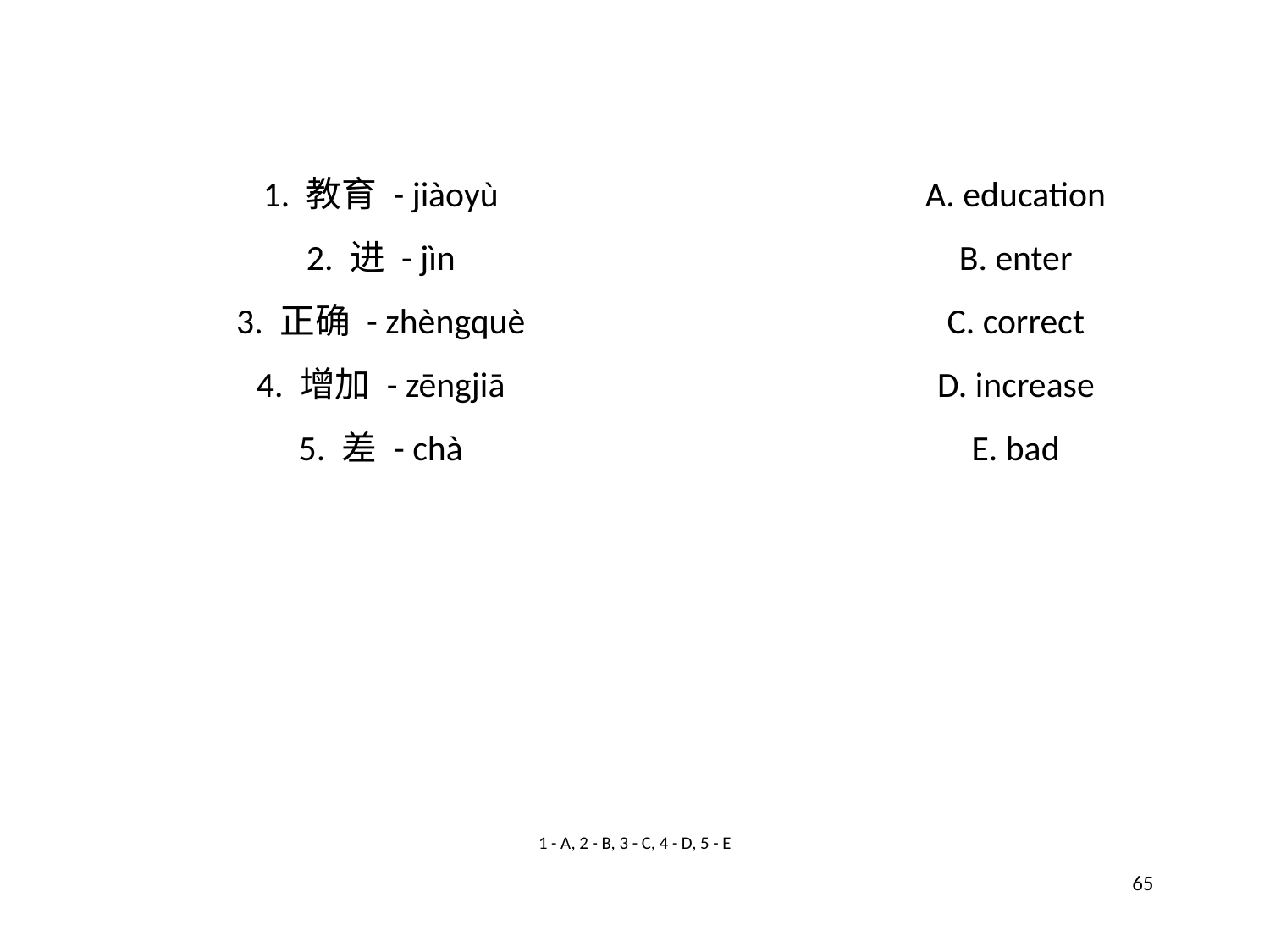

1. 教育 - jiàoyù

A. education

2. 进 - jìn

B. enter

3. 正确 - zhèngquè

C. correct

4. 增加 - zēngjiā

D. increase

5. 差 - chà

E. bad
1 - A, 2 - B, 3 - C, 4 - D, 5 - E

65